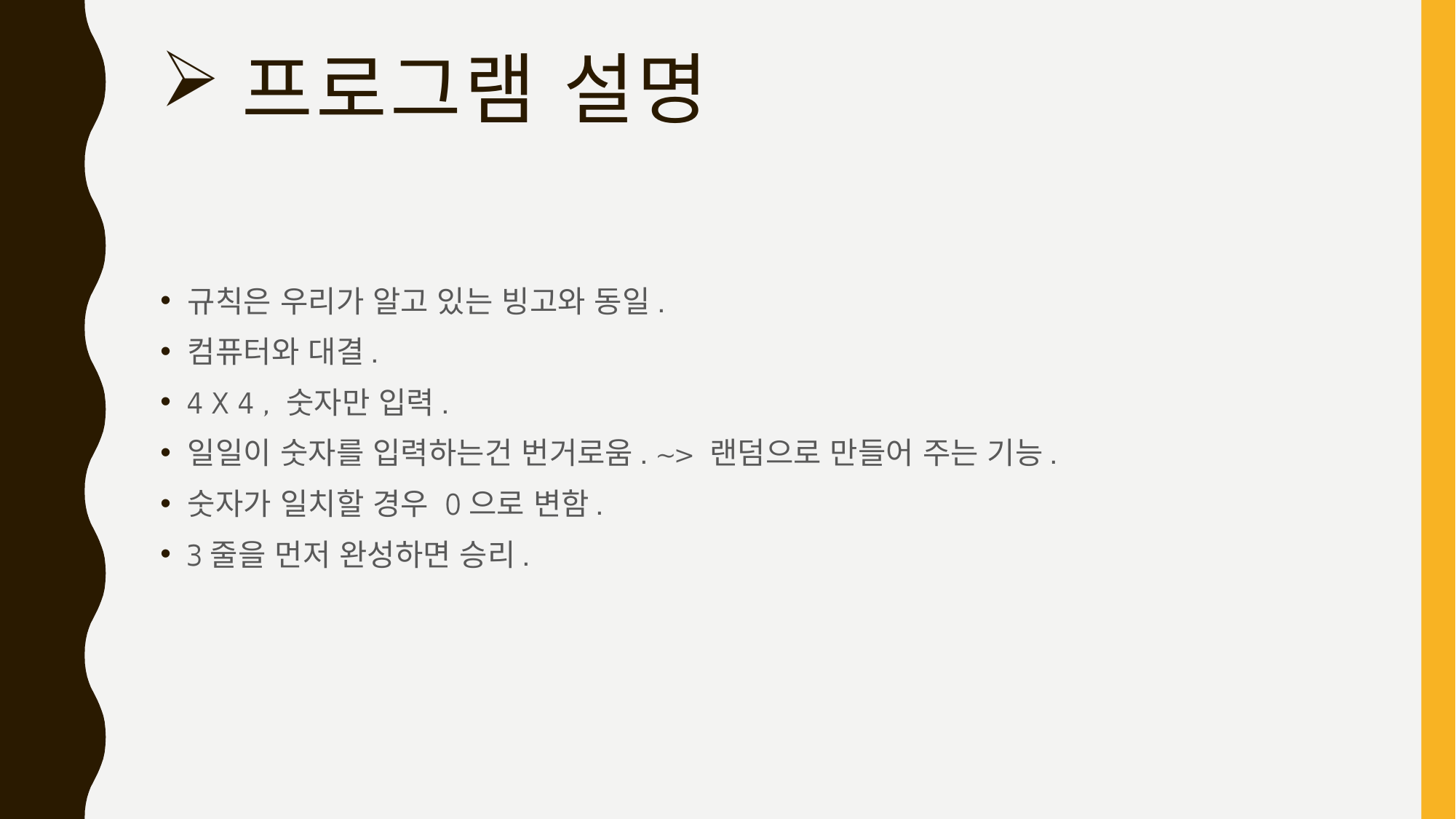

# 프로그램 설명
규칙은 우리가 알고 있는 빙고와 동일.
컴퓨터와 대결.
4 X 4 , 숫자만 입력.
일일이 숫자를 입력하는건 번거로움. ~> 랜덤으로 만들어 주는 기능.
숫자가 일치할 경우 0으로 변함.
3줄을 먼저 완성하면 승리.